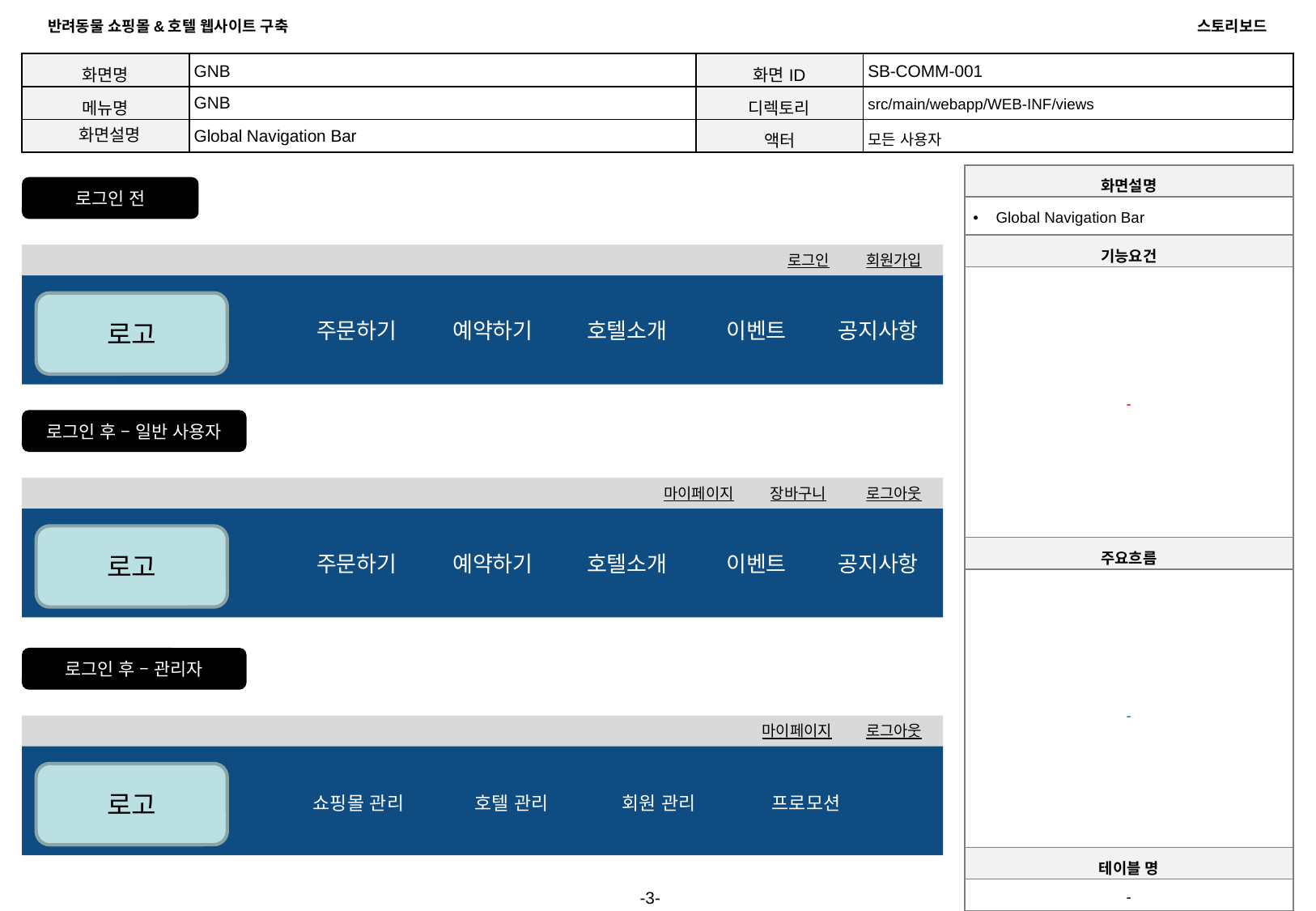

| 화면명 | GNB | 화면ID | SB-COMM-001 |
| --- | --- | --- | --- |
| 메뉴명 | GNB | 디렉토리 | src/main/webapp/WEB-INF/views |
| 화면설명 | Global Navigation Bar | 액터 | 모든 사용자 |
| 화면설명 |
| --- |
| Global Navigation Bar |
| 기능요건 |
| - |
| 주요흐름 |
| - |
로그인 전

로그인
회원가입

로고
주문하기
예약하기
호텔소개
이벤트
공지사항
로그인 후 – 일반 사용자

마이페이지
장바구니
로그아웃

로고
주문하기
예약하기
호텔소개
이벤트
공지사항
로그인 후 – 관리자

마이페이지
로그아웃

로고
쇼핑몰 관리
호텔 관리
회원 관리
프로모션
| 테이블 명 |
| --- |
| - |